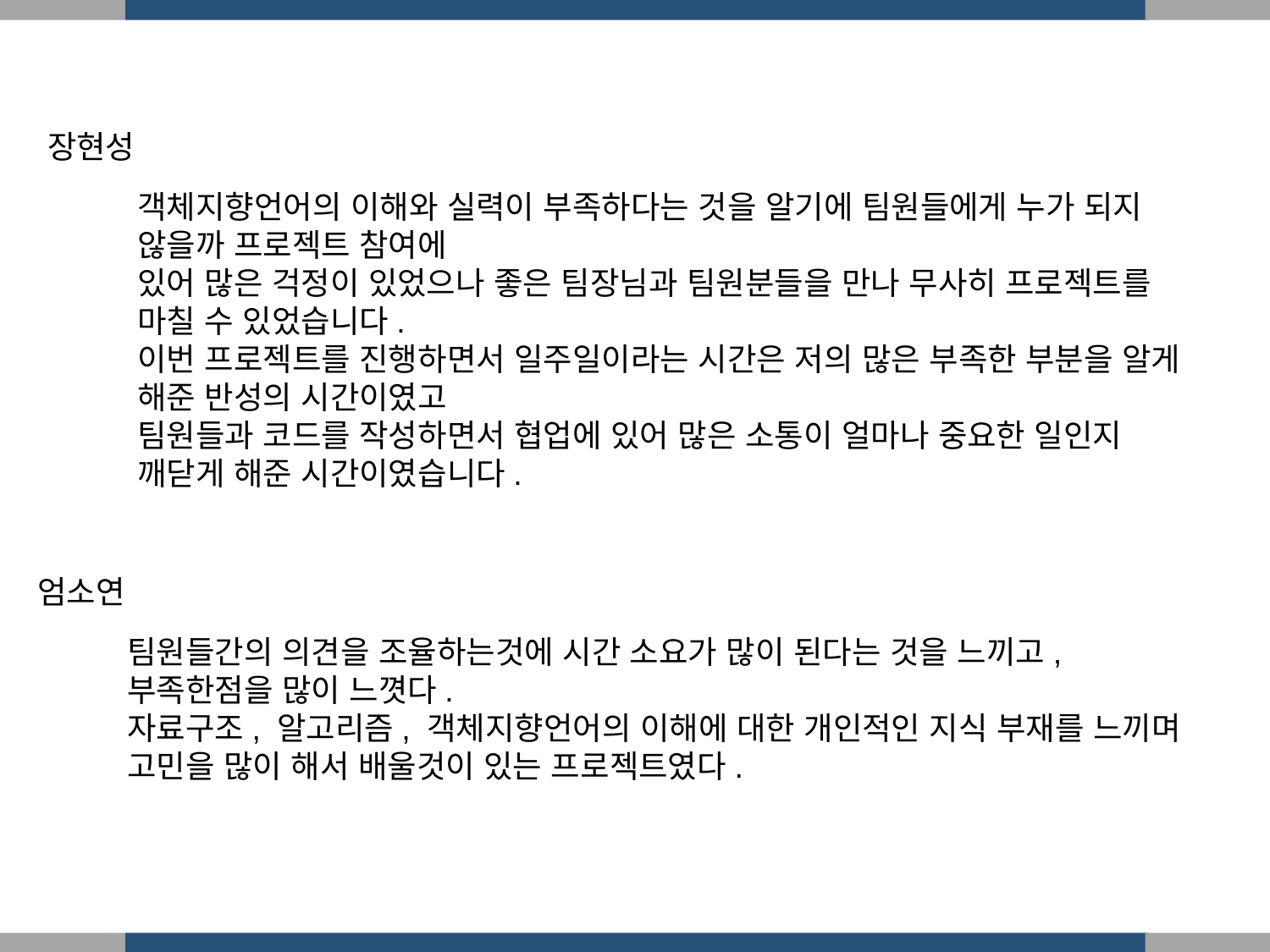

장현성
객체지향언어의 이해와 실력이 부족하다는 것을 알기에 팀원들에게 누가 되지 않을까 프로젝트 참여에
있어 많은 걱정이 있었으나 좋은 팀장님과 팀원분들을 만나 무사히 프로젝트를 마칠 수 있었습니다.
이번 프로젝트를 진행하면서 일주일이라는 시간은 저의 많은 부족한 부분을 알게 해준 반성의 시간이였고
팀원들과 코드를 작성하면서 협업에 있어 많은 소통이 얼마나 중요한 일인지 깨닫게 해준 시간이였습니다.
엄소연
팀원들간의 의견을 조율하는것에 시간 소요가 많이 된다는 것을 느끼고,
부족한점을 많이 느꼇다.
자료구조, 알고리즘, 객체지향언어의 이해에 대한 개인적인 지식 부재를 느끼며
고민을 많이 해서 배울것이 있는 프로젝트였다.